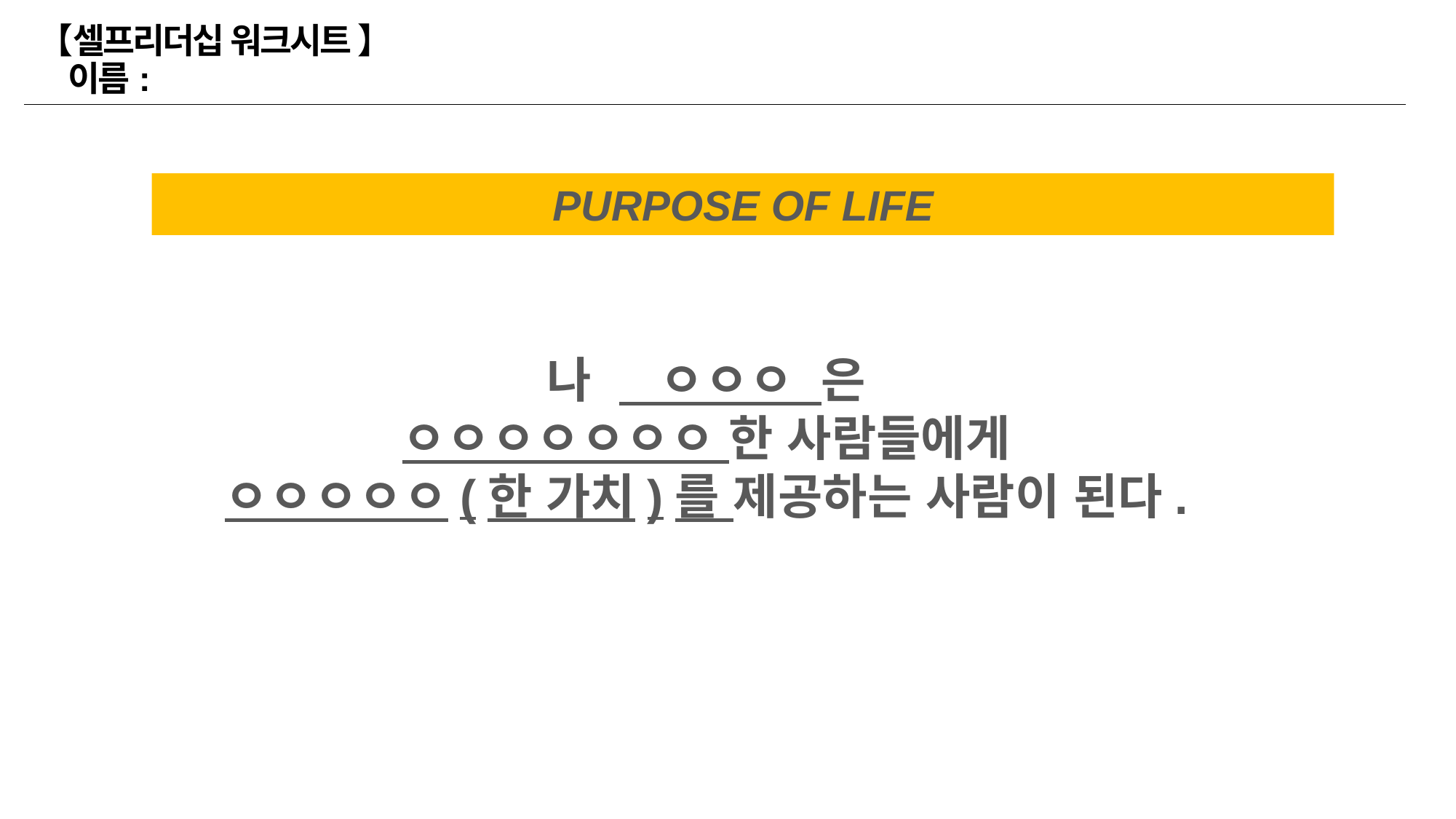

【셀프리더십 워크시트 】                                                                                                                             이름:
PURPOSE OF LIFE
나     ㅇㅇㅇ  은
ㅇㅇㅇㅇㅇㅇㅇ 한 사람들에게
ㅇㅇㅇㅇㅇ(한 가치)를 제공하는 사람이 된다.